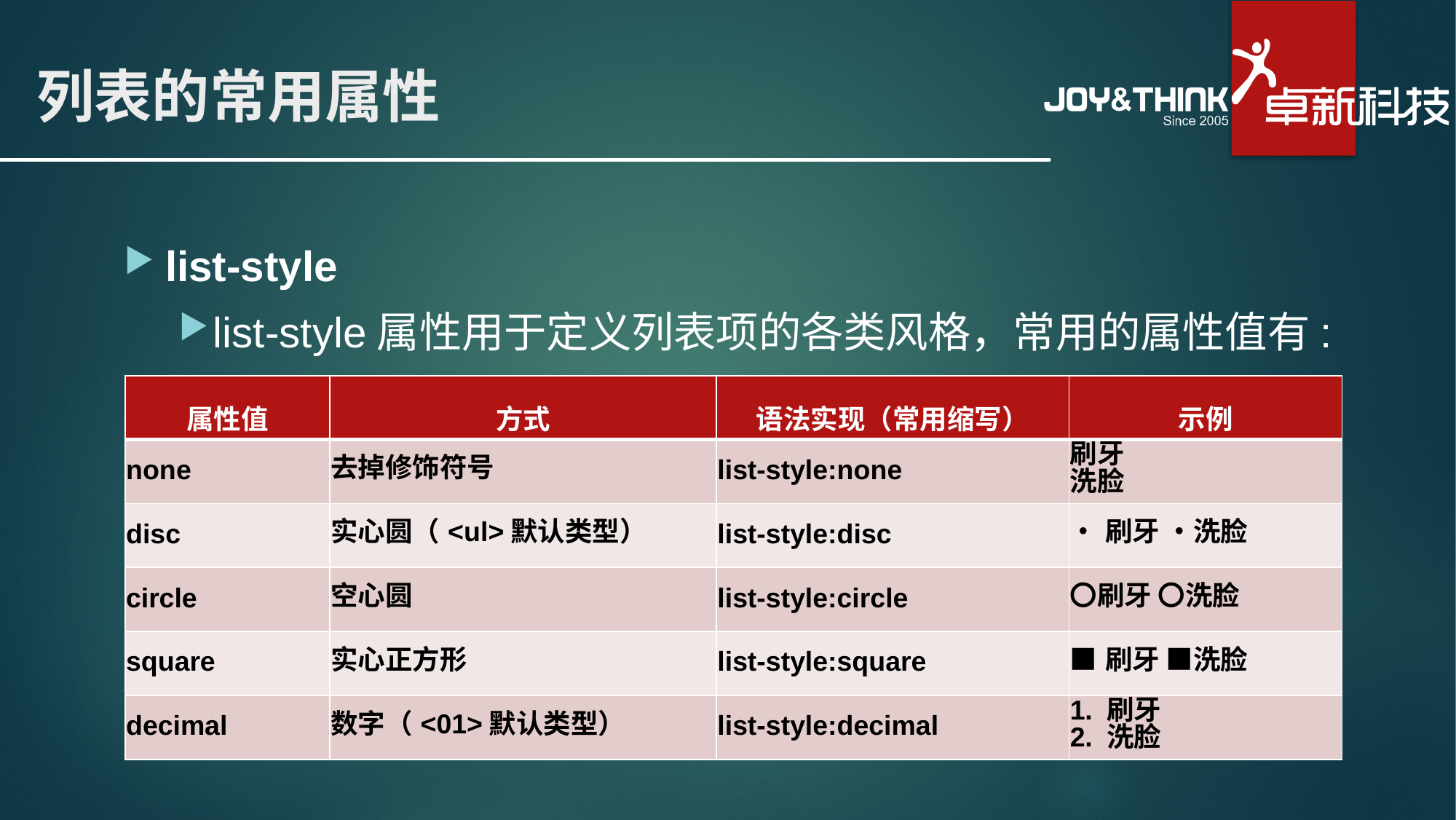

# 列表的常用属性
list-style
list-style属性用于定义列表项的各类风格，常用的属性值有:
| 属性值 | 方式 | 语法实现（常用缩写） | 示例 |
| --- | --- | --- | --- |
| none | 去掉修饰符号 | list-style:none | 刷牙 洗脸 |
| disc | 实心圆（<ul>默认类型） | list-style:disc | •刷牙 •洗脸 |
| circle | 空心圆 | list-style:circle | 〇刷牙 〇洗脸 |
| square | 实心正方形 | list-style:square | ■刷牙 ■洗脸 |
| decimal | 数字（<01>默认类型） | list-style:decimal | 1. 刷牙 2. 洗脸 |